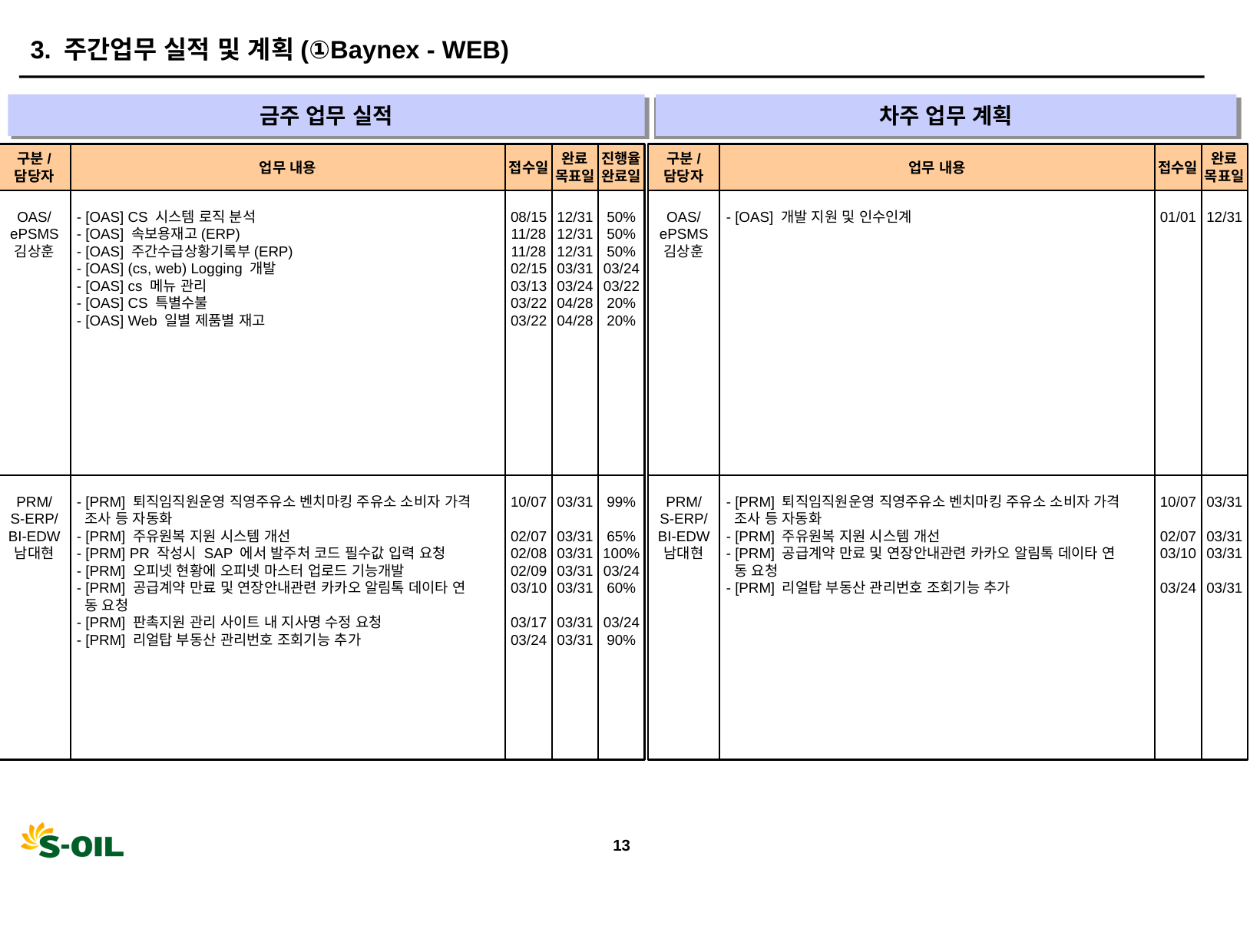

3. 주간업무 실적 및 계획(①Baynex - WEB)
금주 업무 실적
차주 업무 계획
" "
" "
구분/
담당자
업무 내용
접수일
완료
목표일
진행율
완료일
구분/
담당자
업무 내용
접수일
완료
목표일
OAS/
ePSMS
김상훈

- [OAS] CS 시스템 로직 분석
- [OAS] 속보용재고(ERP)
- [OAS] 주간수급상황기록부(ERP)
- [OAS] (cs, web) Logging 개발
- [OAS] cs 메뉴 관리
- [OAS] CS 특별수불
- [OAS] Web 일별 제품별 재고
08/15
11/28
11/28
02/15
03/13
03/22
03/22
12/31
12/31
12/31
03/31
03/24
04/28
04/28
50%
50%
50%
03/24
03/22
20%
20%
OAS/
ePSMS
김상훈

- [OAS] 개발 지원 및 인수인계
01/01
12/31
PRM/
S-ERP/
BI-EDW
남대현

- [PRM] 퇴직임직원운영 직영주유소 벤치마킹 주유소 소비자 가격
  조사 등 자동화
- [PRM] 주유원복 지원 시스템 개선
- [PRM] PR 작성시 SAP 에서 발주처 코드 필수값 입력 요청
- [PRM] 오피넷 현황에 오피넷 마스터 업로드 기능개발
- [PRM] 공급계약 만료 및 연장안내관련 카카오 알림톡 데이타 연
  동 요청
- [PRM] 판촉지원 관리 사이트 내 지사명 수정 요청
- [PRM] 리얼탑 부동산 관리번호 조회기능 추가
10/07
02/07
02/08
02/09
03/10
03/17
03/24
03/31
03/31
03/31
03/31
03/31
03/31
03/31
99%
65%
100%
03/24
60%
03/24
90%
PRM/
S-ERP/
BI-EDW
남대현

- [PRM] 퇴직임직원운영 직영주유소 벤치마킹 주유소 소비자 가격
  조사 등 자동화
- [PRM] 주유원복 지원 시스템 개선
- [PRM] 공급계약 만료 및 연장안내관련 카카오 알림톡 데이타 연
  동 요청
- [PRM] 리얼탑 부동산 관리번호 조회기능 추가
10/07
02/07
03/10
03/24
03/31
03/31
03/31
03/31